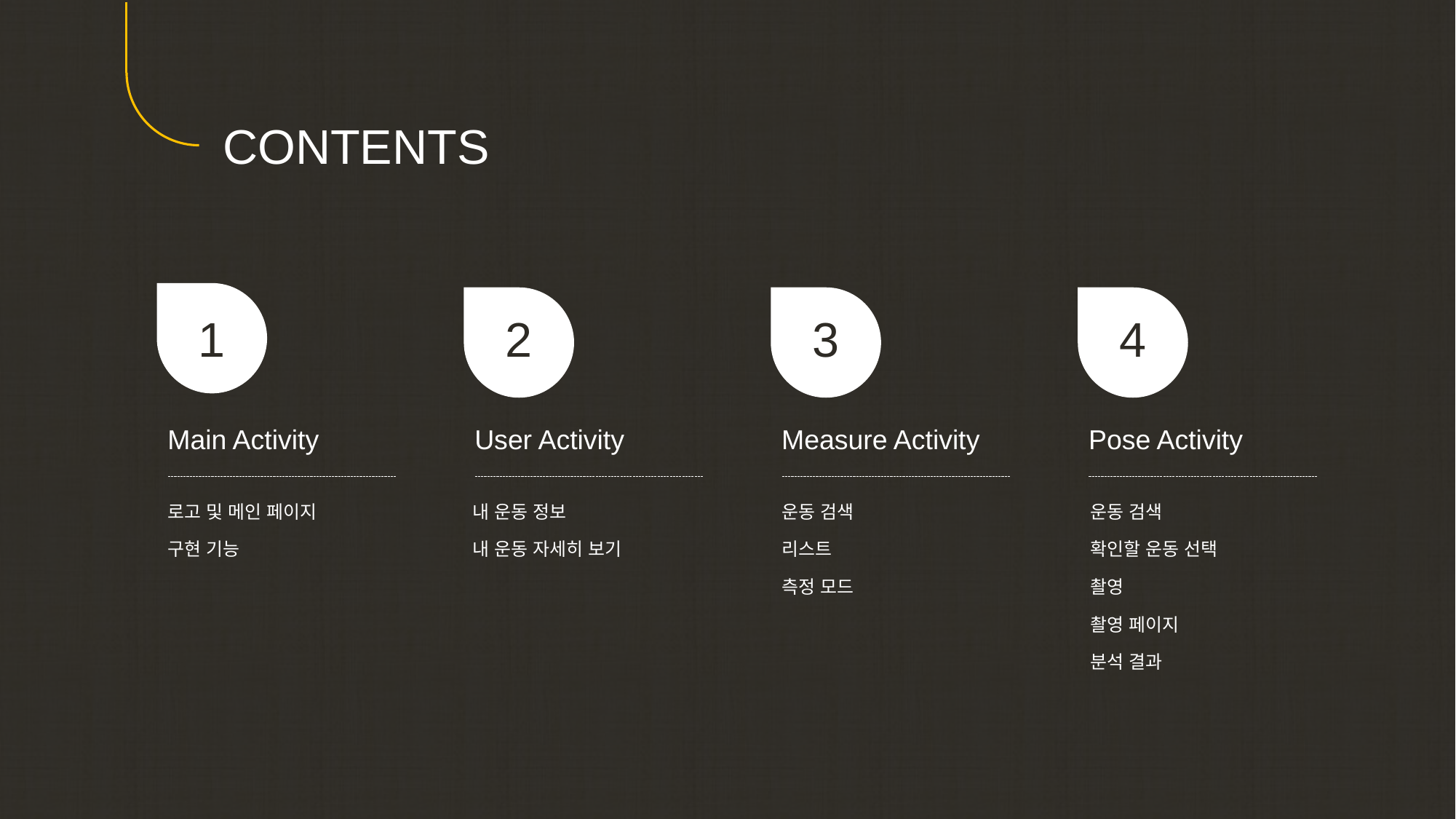

CONTENTS

1
2
3
4
Main Activity
User Activity
Measure Activity
Pose Activity
로고 및 메인 페이지
내 운동 정보
운동 검색
운동 검색
구현 기능
내 운동 자세히 보기
리스트
확인할 운동 선택
측정 모드
촬영
촬영 페이지
분석 결과